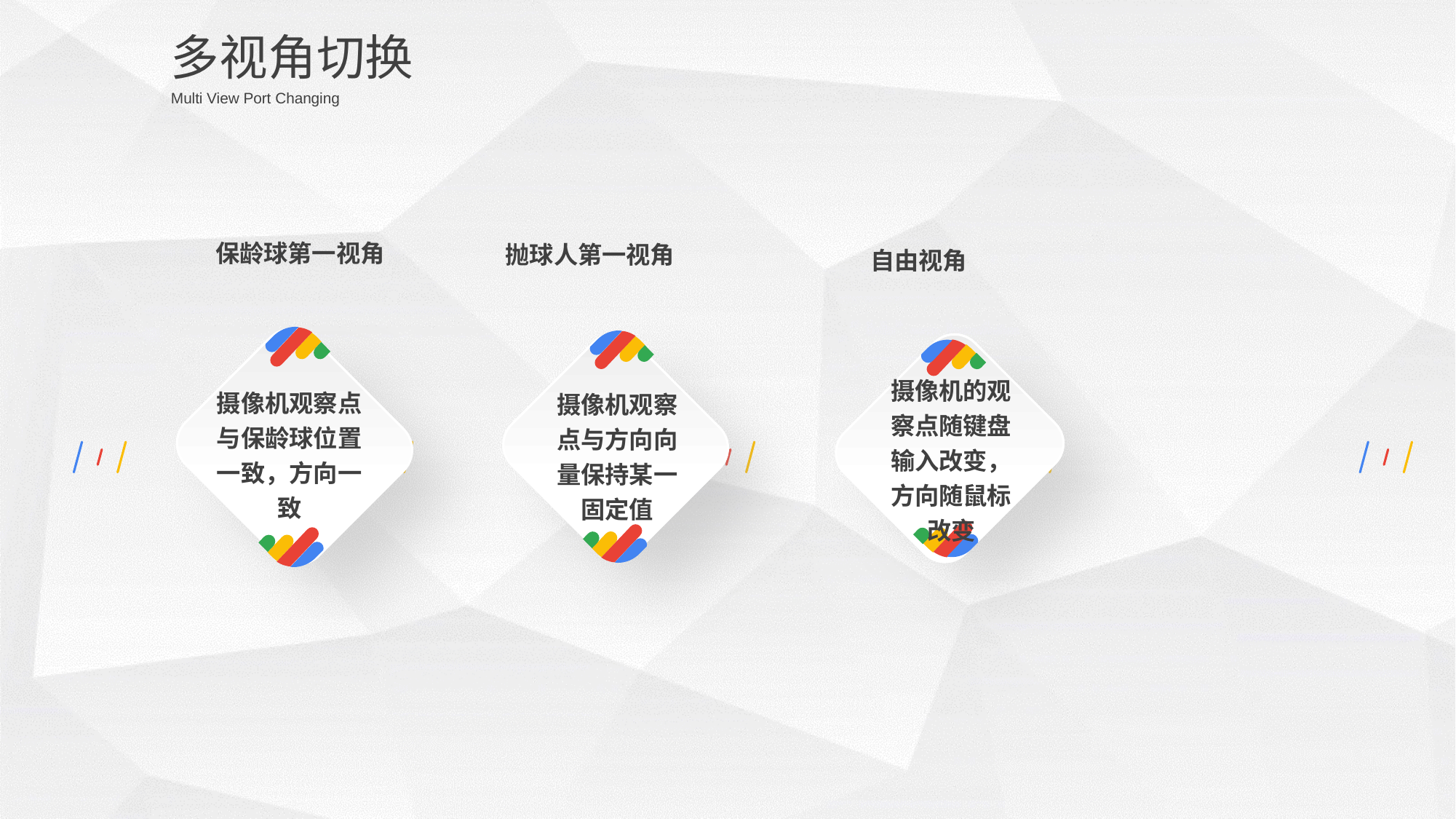

多视角切换
Multi View Port Changing
保龄球第一视角
抛球人第一视角
自由视角

摄像机的观察点随键盘输入改变，方向随鼠标改变
摄像机观察点与保龄球位置一致，方向一致
摄像机观察点与方向向量保持某一固定值